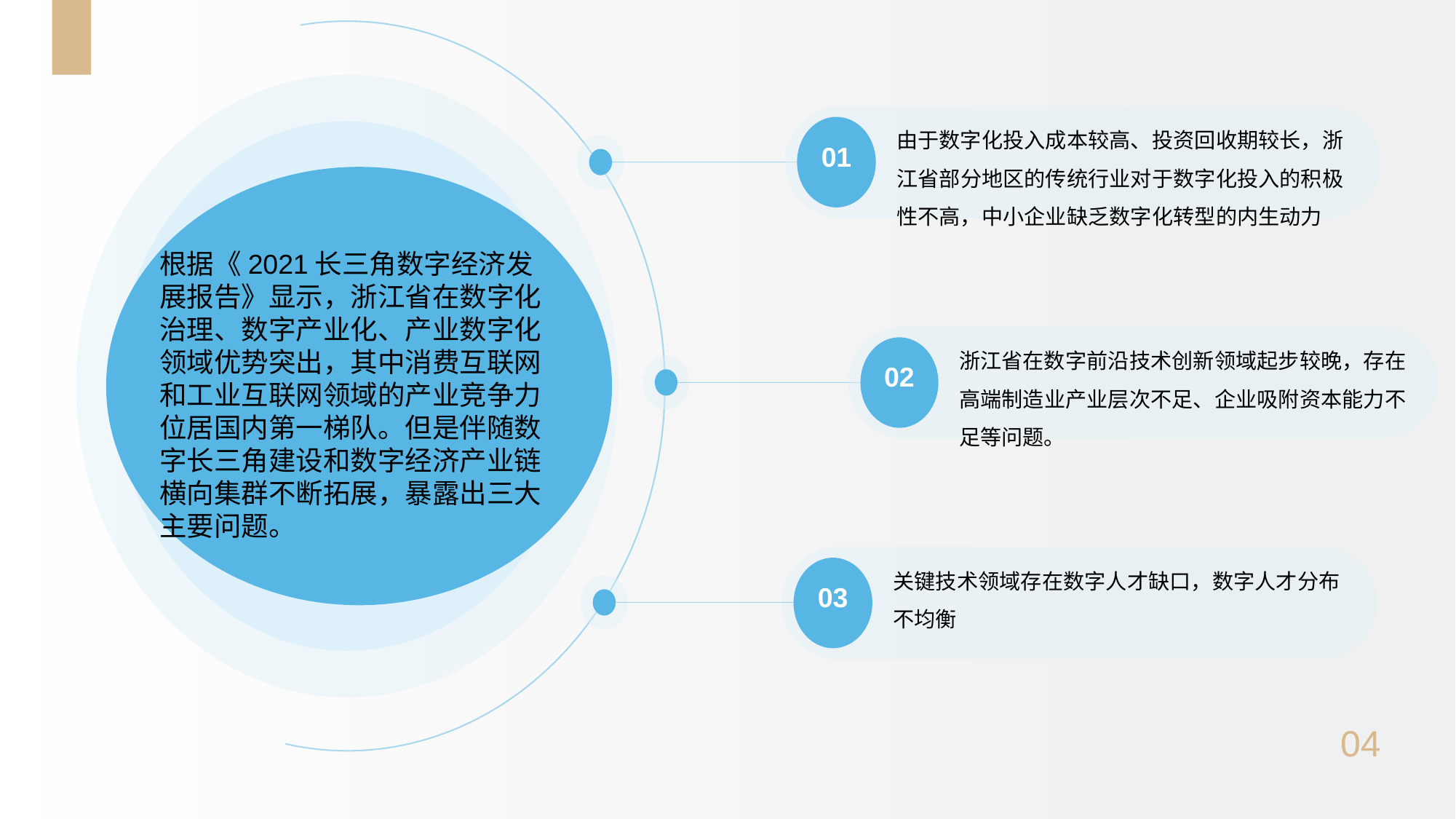

由于数字化投入成本较高、投资回收期较长，浙江省部分地区的传统行业对于数字化投入的积极性不高，中小企业缺乏数字化转型的内生动力

01

浙江省在数字前沿技术创新领域起步较晚，存在高端制造业产业层次不足、企业吸附资本能力不足等问题。

02

关键技术领域存在数字人才缺口，数字人才分布不均衡

03

根据《2021长三角数字经济发展报告》显示，浙江省在数字化治理、数字产业化、产业数字化领域优势突出，其中消费互联网和工业互联网领域的产业竞争力位居国内第一梯队。但是伴随数字长三角建设和数字经济产业链横向集群不断拓展，暴露出三大主要问题。
04